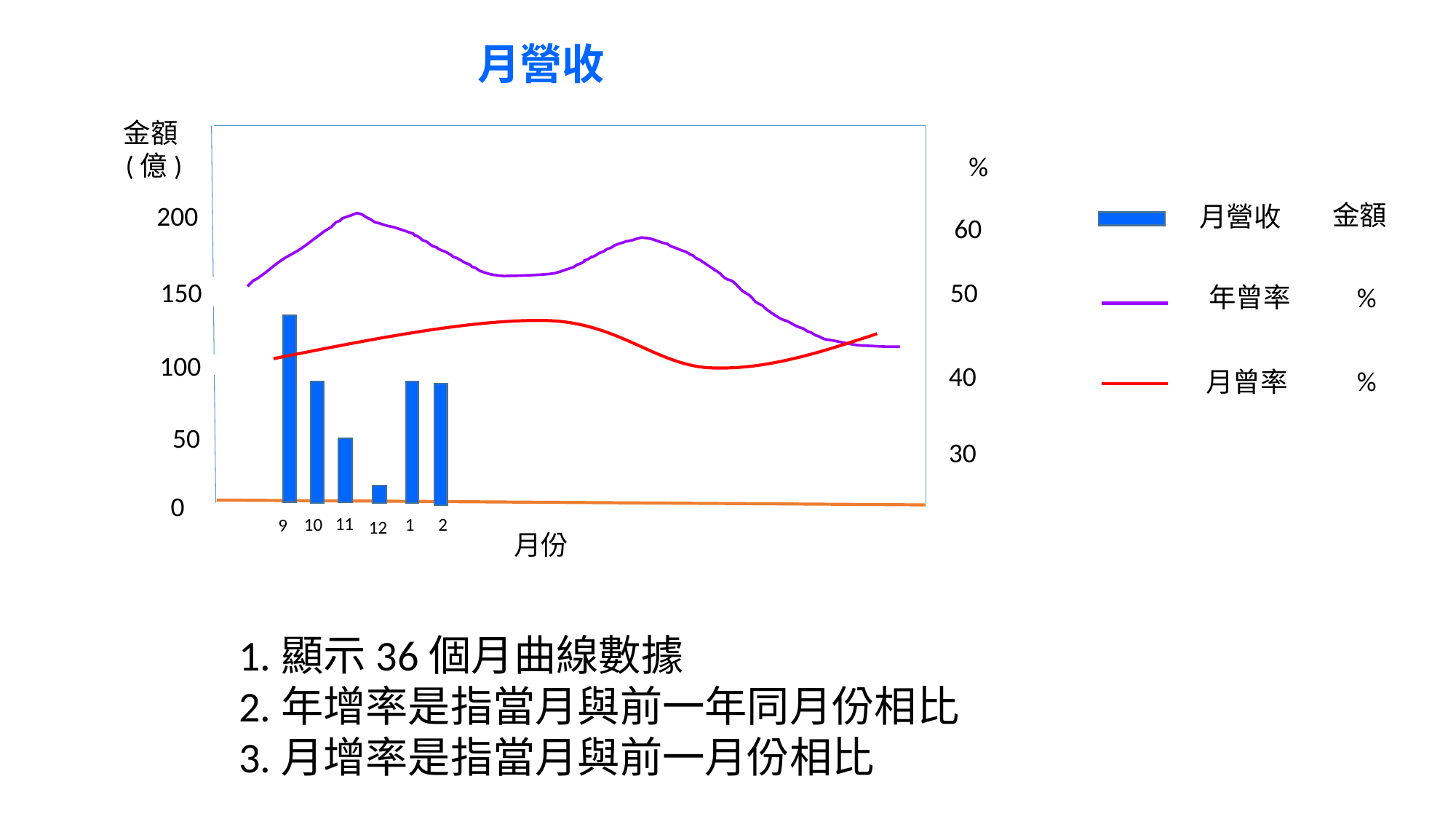

月營收
金額(億)
%
金額
月營收
200

60
150
50
%
年曾率

100
40
月曾率
%

50
30

0
11
10
2
1
9
12
月份
1.顯示36個月曲線數據
2.年增率是指當月與前一年同月份相比
3.月增率是指當月與前一月份相比